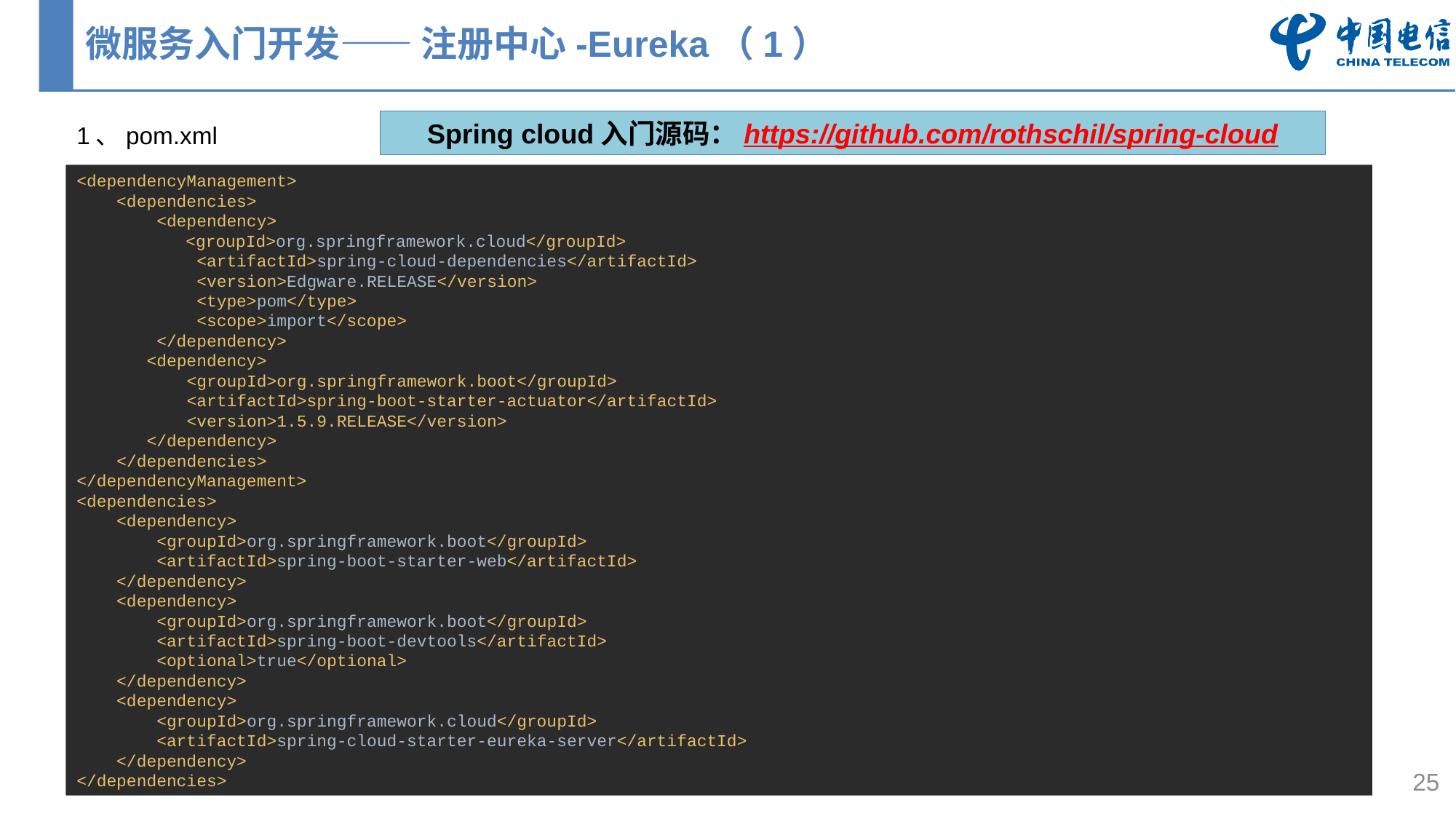

# 微服务入门开发—— 注册中心-Eureka（1）
Spring cloud入门源码：https://github.com/rothschil/spring-cloud
1、pom.xml
<dependencyManagement>
    <dependencies>
        <dependency>
	<groupId>org.springframework.cloud</groupId>
            <artifactId>spring-cloud-dependencies</artifactId>
            <version>Edgware.RELEASE</version>
            <type>pom</type>
            <scope>import</scope>
        </dependency>
       <dependency>
           <groupId>org.springframework.boot</groupId>
           <artifactId>spring-boot-starter-actuator</artifactId>
           <version>1.5.9.RELEASE</version>
       </dependency>
    </dependencies>
</dependencyManagement>
<dependencies>
    <dependency>
        <groupId>org.springframework.boot</groupId>
        <artifactId>spring-boot-starter-web</artifactId>
    </dependency>
    <dependency>
        <groupId>org.springframework.boot</groupId>
        <artifactId>spring-boot-devtools</artifactId>
        <optional>true</optional>
    </dependency>
    <dependency>
        <groupId>org.springframework.cloud</groupId>
        <artifactId>spring-cloud-starter-eureka-server</artifactId>
    </dependency>
</dependencies>
25